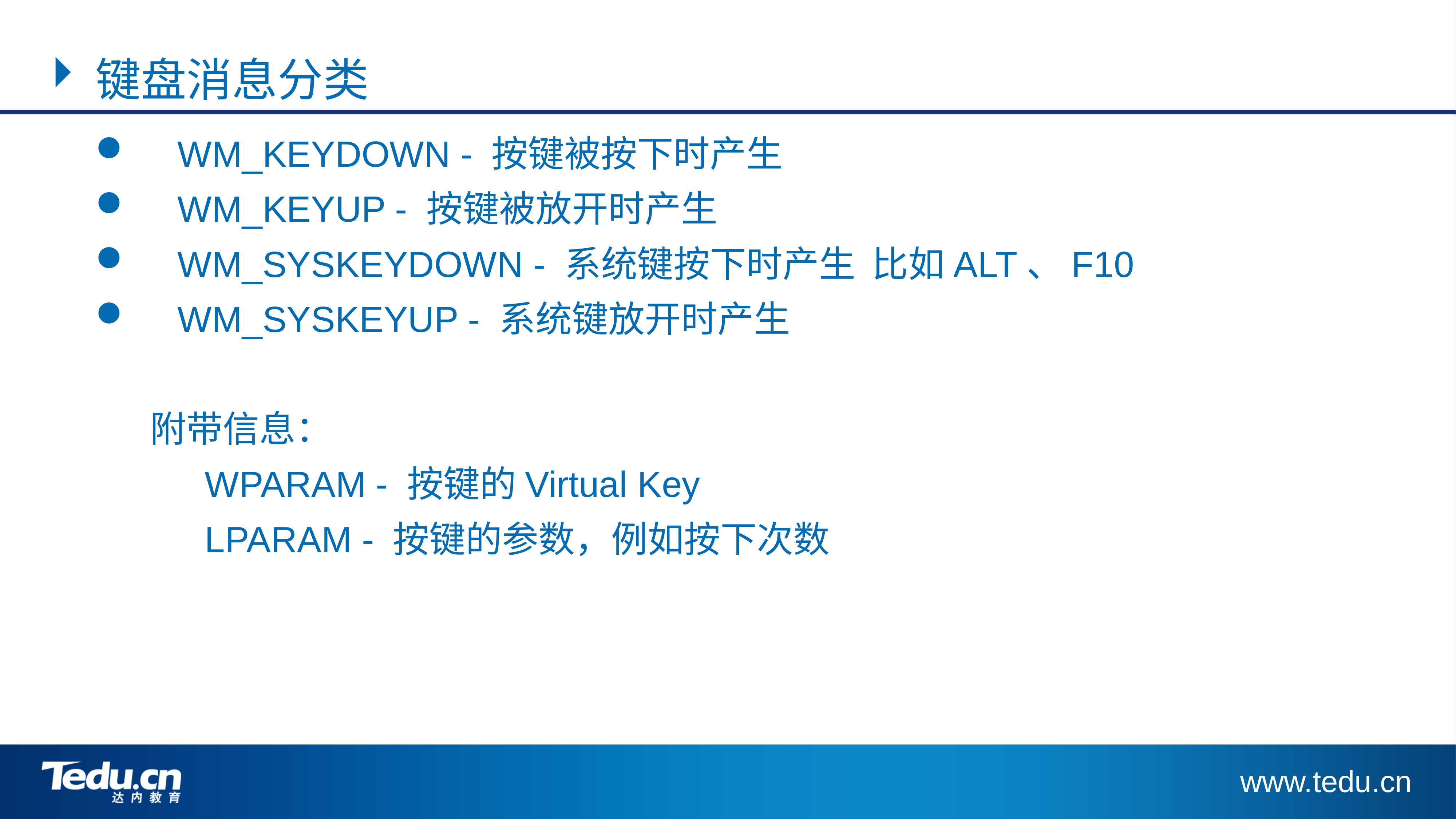

键盘消息分类
	WM_KEYDOWN - 按键被按下时产生
	WM_KEYUP - 按键被放开时产生
	WM_SYSKEYDOWN - 系统键按下时产生  比如ALT、F10
	WM_SYSKEYUP - 系统键放开时产生

	附带信息：
		WPARAM - 按键的Virtual Key
		LPARAM - 按键的参数，例如按下次数